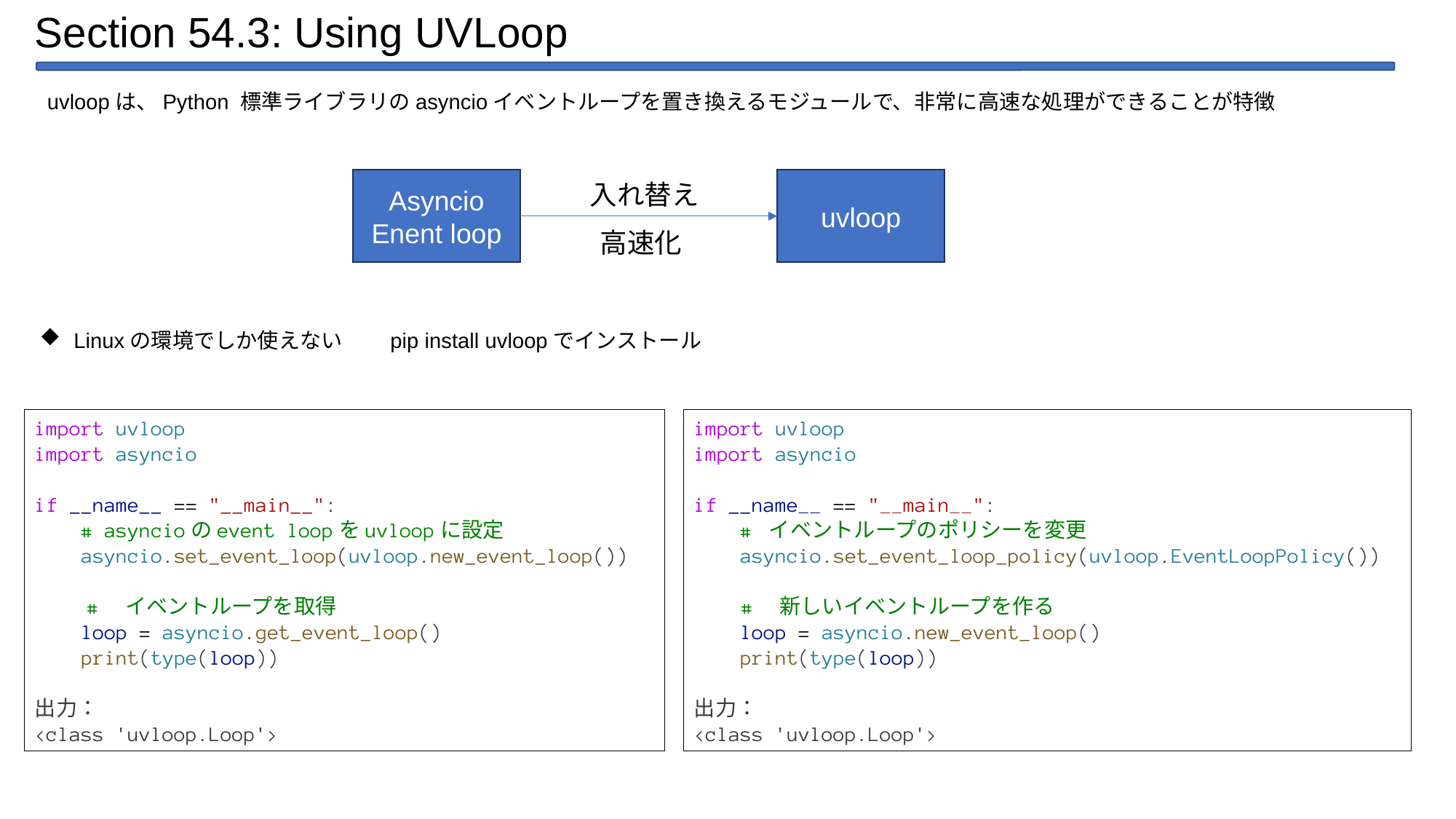

Section 54.3: Using UVLoop

uvloopは、Python 標準ライブラリのasyncioイベントループを置き換えるモジュールで、非常に高速な処理ができることが特徴
uvloop
Asyncio
Enent loop
入れ替え
高速化
Linuxの環境でしか使えない　　pip install uvloopでインストール
import uvloop
import asyncio
if __name__ == "__main__":
    # asyncioのevent loopをuvloopに設定
    asyncio.set_event_loop(uvloop.new_event_loop())

　　 #　イベントループを取得
    loop = asyncio.get_event_loop()
    print(type(loop))

出力：
<class 'uvloop.Loop'>
import uvloop
import asyncio
if __name__ == "__main__":
    # イベントループのポリシーを変更
    asyncio.set_event_loop_policy(uvloop.EventLoopPolicy())

　　#　新しいイベントループを作る
    loop = asyncio.new_event_loop()
    print(type(loop))

出力：
<class 'uvloop.Loop'>